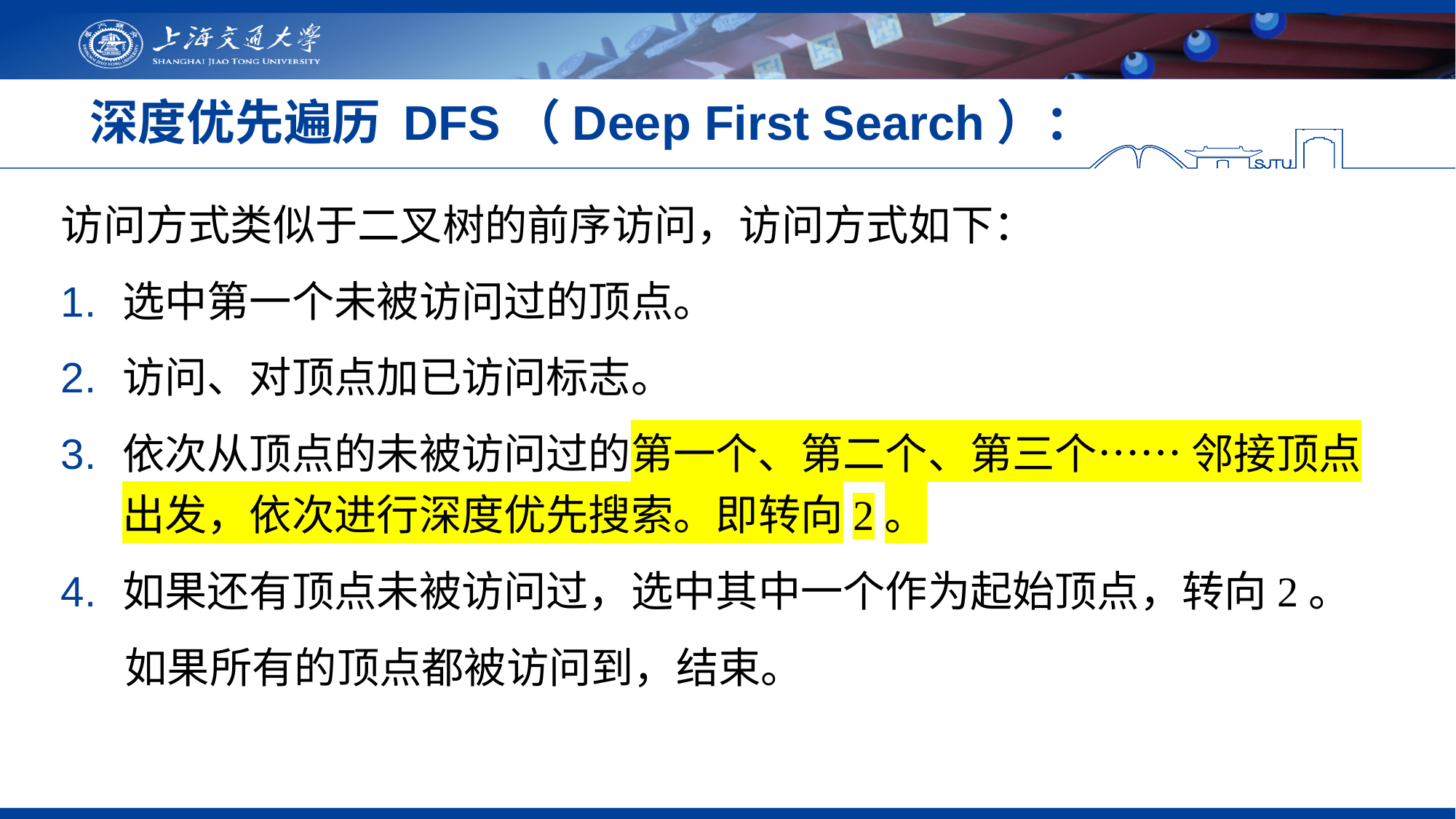

# 深度优先遍历 DFS（Deep First Search）：
访问方式类似于二叉树的前序访问，访问方式如下：
选中第一个未被访问过的顶点。
访问、对顶点加已访问标志。
依次从顶点的未被访问过的第一个、第二个、第三个…… 邻接顶点出发，依次进行深度优先搜索。即转向2。
如果还有顶点未被访问过，选中其中一个作为起始顶点，转向2。
如果所有的顶点都被访问到，结束。